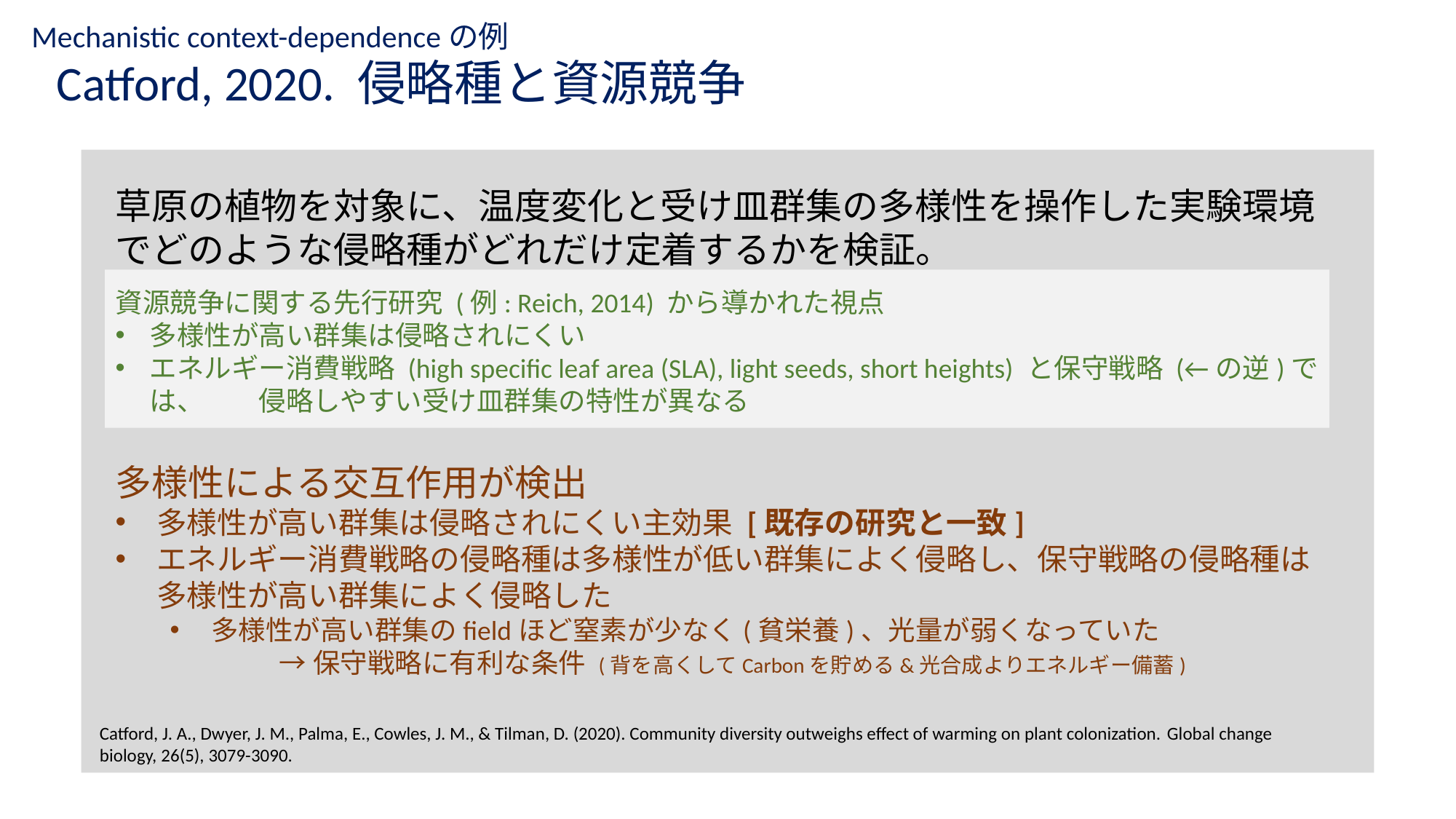

Mechanistic context-dependenceの例
Catford, 2020. 侵略種と資源競争

草原の植物を対象に、温度変化と受け皿群集の多様性を操作した実験環境でどのような侵略種がどれだけ定着するかを検証。

資源競争に関する先行研究 (例: Reich, 2014) から導かれた視点
多様性が高い群集は侵略されにくい
エネルギー消費戦略 (high specific leaf area (SLA), light seeds, short heights) と保守戦略 (←の逆)では、　　侵略しやすい受け皿群集の特性が異なる

多様性による交互作用が検出
多様性が高い群集は侵略されにくい主効果 [既存の研究と一致]
エネルギー消費戦略の侵略種は多様性が低い群集によく侵略し、保守戦略の侵略種は多様性が高い群集によく侵略した
多様性が高い群集のfieldほど窒素が少なく(貧栄養)、光量が弱くなっていた
	→保守戦略に有利な条件 (背を高くしてCarbonを貯める&光合成よりエネルギー備蓄)

Catford, J. A., Dwyer, J. M., Palma, E., Cowles, J. M., & Tilman, D. (2020). Community diversity outweighs effect of warming on plant colonization. Global change biology, 26(5), 3079-3090.